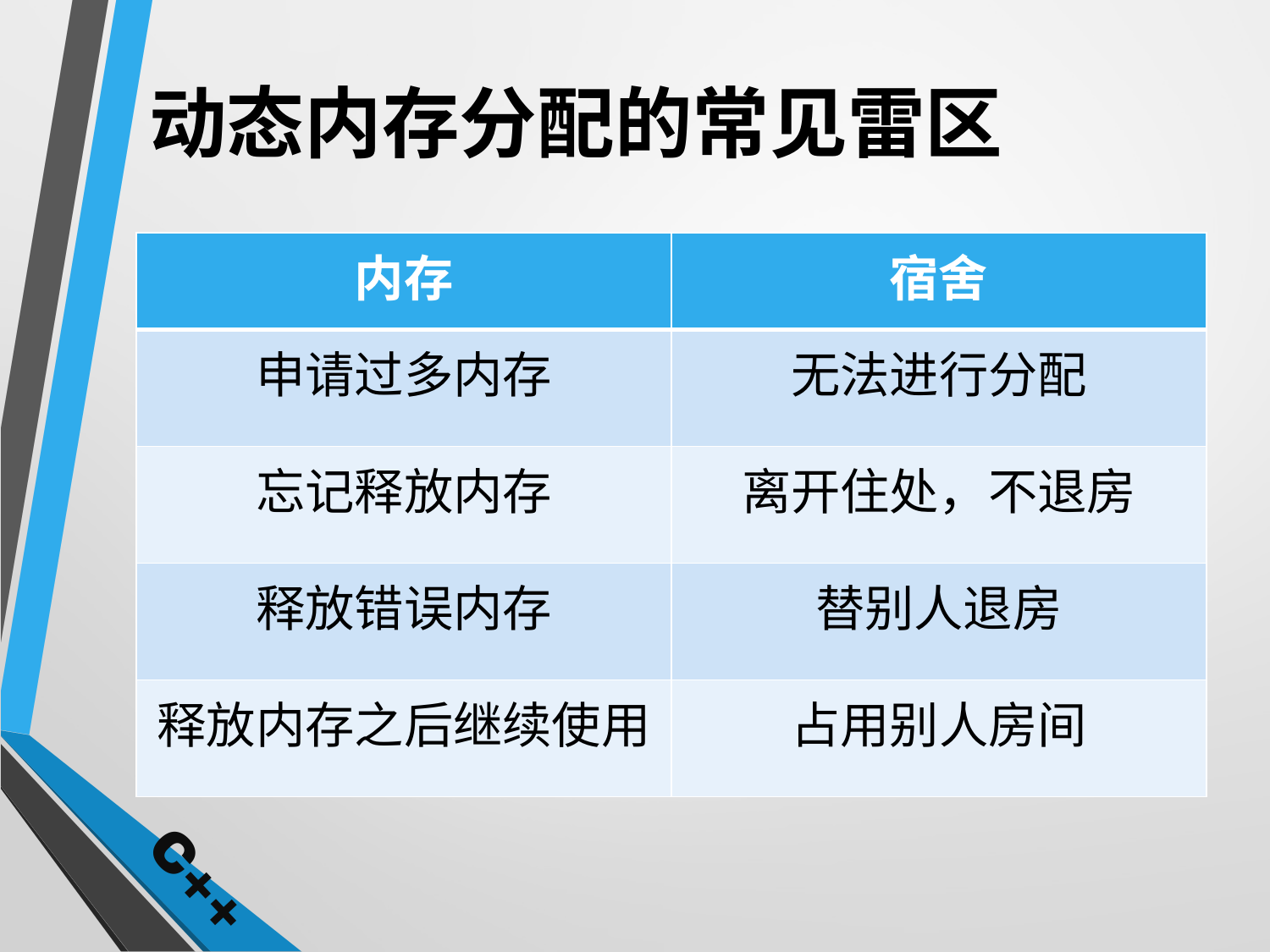

# 动态内存分配的常见雷区
| 内存 | 宿舍 |
| --- | --- |
| 申请过多内存 | 无法进行分配 |
| 忘记释放内存 | 离开住处，不退房 |
| 释放错误内存 | 替别人退房 |
| 释放内存之后继续使用 | 占用别人房间 |